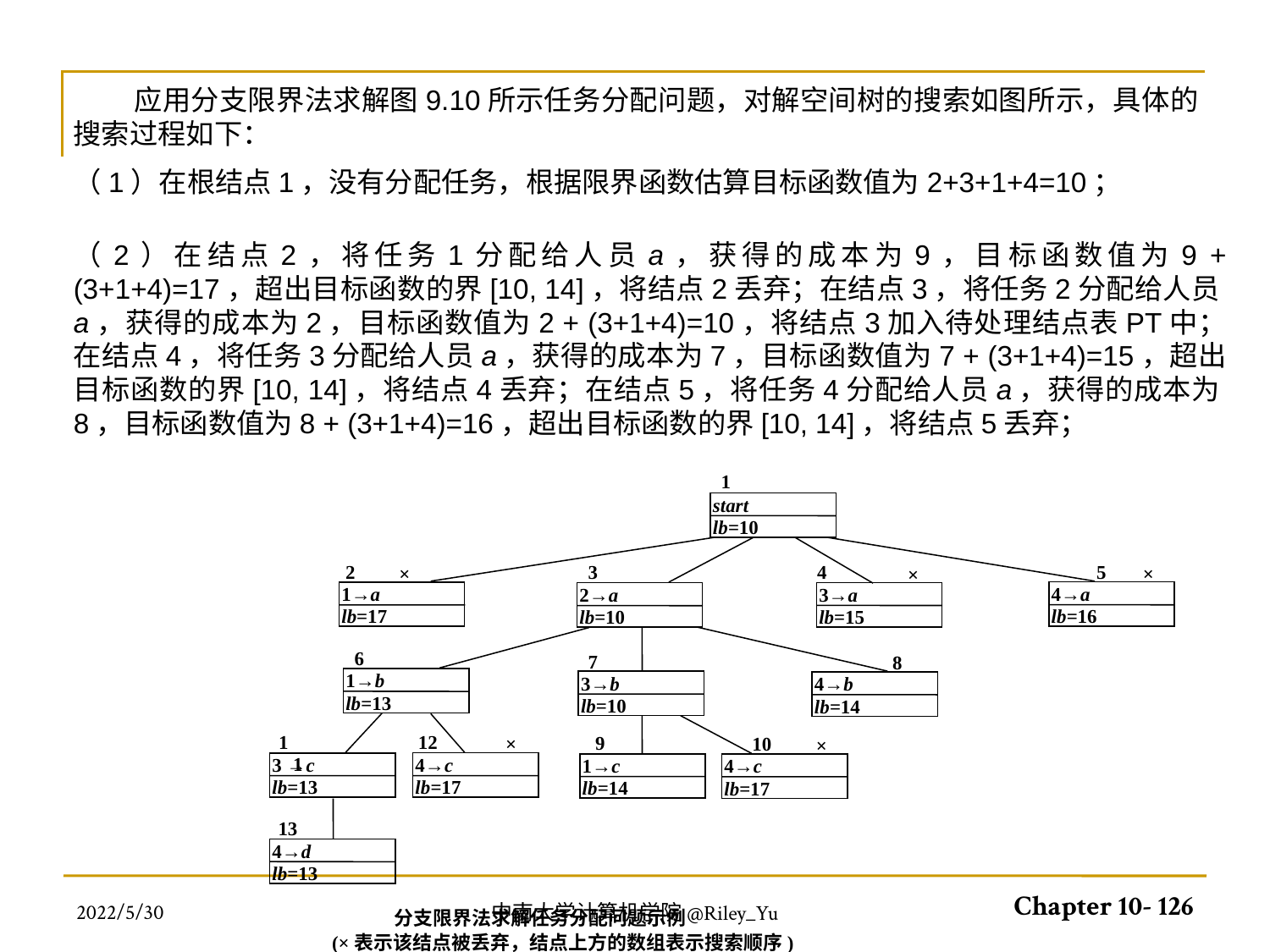

应用分支限界法求解图9.10所示任务分配问题，对解空间树的搜索如图所示，具体的搜索过程如下：
（1）在根结点1，没有分配任务，根据限界函数估算目标函数值为2+3+1+4=10；
（2）在结点2，将任务1分配给人员a，获得的成本为9，目标函数值为9 + (3+1+4)=17，超出目标函数的界[10, 14]，将结点2丢弃；在结点3，将任务2分配给人员a，获得的成本为2，目标函数值为2 + (3+1+4)=10，将结点3加入待处理结点表PT中；在结点4，将任务3分配给人员a，获得的成本为7，目标函数值为7 + (3+1+4)=15，超出目标函数的界[10, 14]，将结点4丢弃；在结点5，将任务4分配给人员a，获得的成本为8，目标函数值为8 + (3+1+4)=16，超出目标函数的界[10, 14]，将结点5丢弃；
1
start
lb=10

3
5
2
4
×
×
×
4→a
lb=16
1→a
lb=17
2→a
lb=10
3→a
lb=15

6
7
8
1→b
lb=13
3→b
lb=10
4→b
lb=14

1       1
12
9
×
10
×
4→c
lb=17
3 →c
lb=13
1→c
lb=14
4→c
lb=17

13
4→d
lb=13

             分支限界法求解任务分配问题示例
(×表示该结点被丢弃，结点上方的数组表示搜索顺序)
2022/5/30
Chapter 10- 126
中南大学计算机学院@Riley_Yu